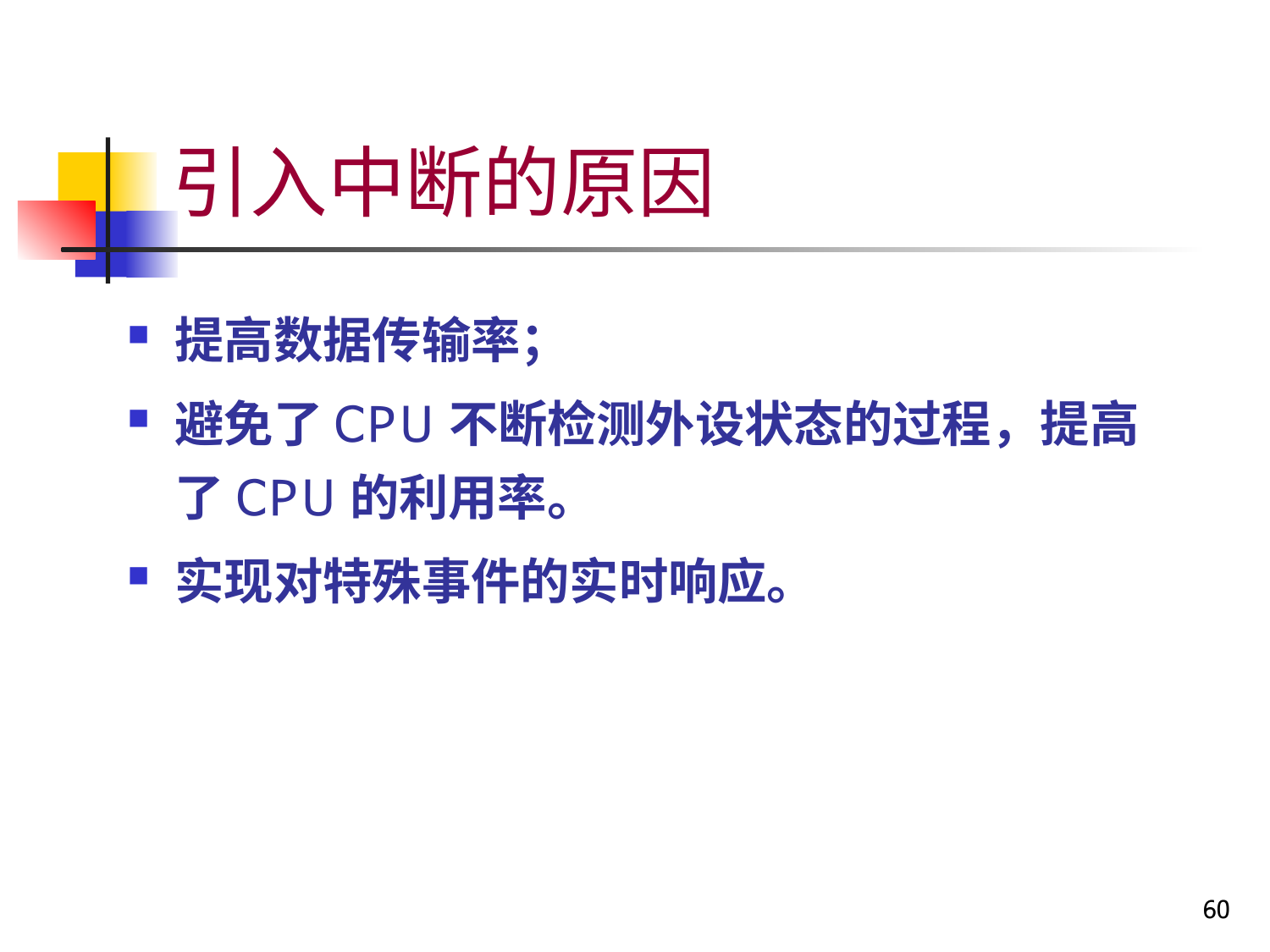

# 引入中断的原因
提高数据传输率；
避免了CPU不断检测外设状态的过程，提高了CPU的利用率。
实现对特殊事件的实时响应。
60